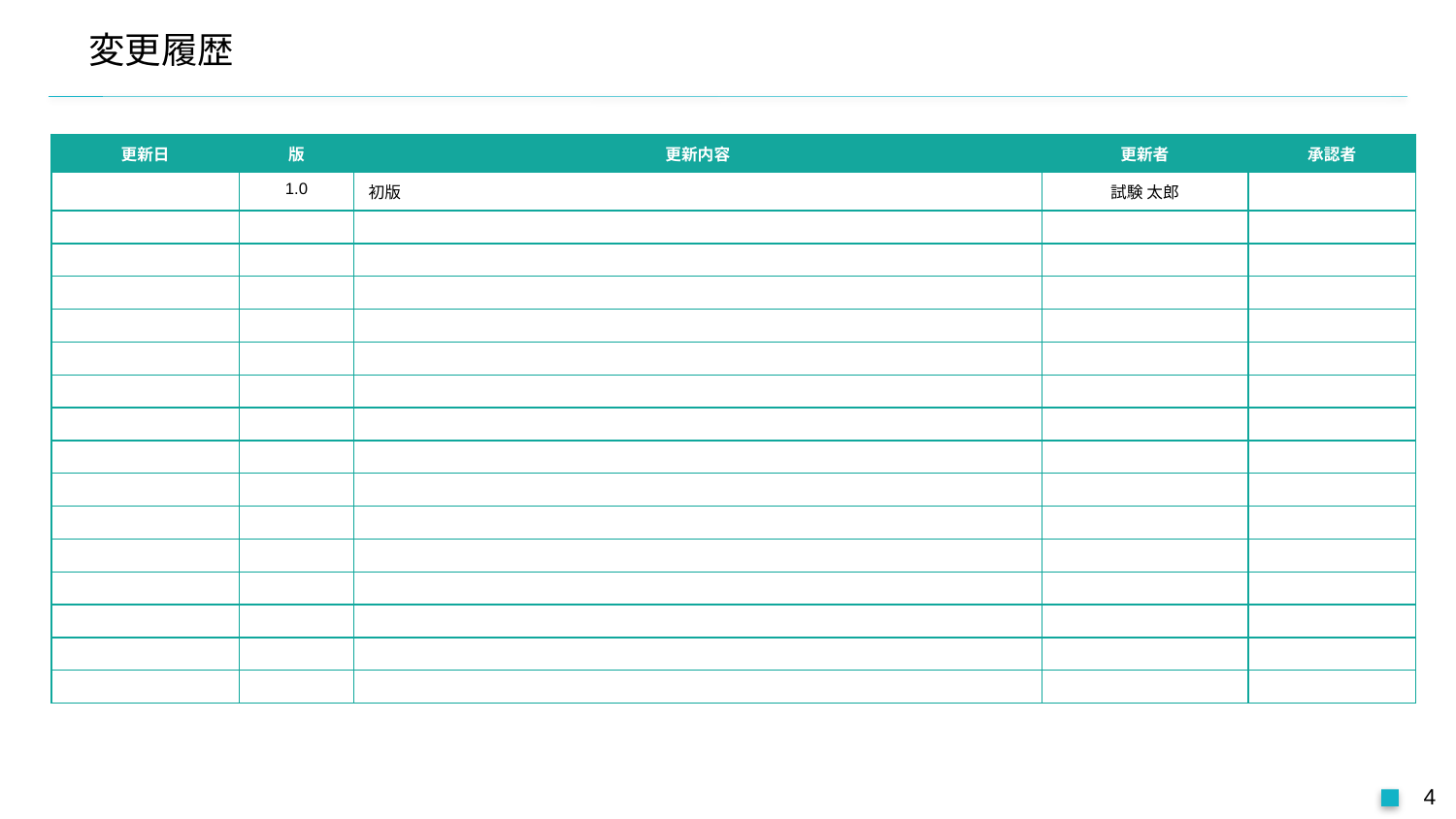

# 変更履歴
| 更新日 | 版 | 更新内容 | 更新者 | 承認者 |
| --- | --- | --- | --- | --- |
|  | 1.0 | 初版 | 試験 太郎 |  |
|  |  |  |  |  |
|  |  |  |  |  |
|  |  |  |  |  |
|  |  |  |  |  |
|  |  |  |  |  |
|  |  |  |  |  |
|  |  |  |  |  |
|  |  |  |  |  |
|  |  |  |  |  |
|  |  |  |  |  |
|  |  |  |  |  |
|  |  |  |  |  |
|  |  |  |  |  |
|  |  |  |  |  |
|  |  |  |  |  |